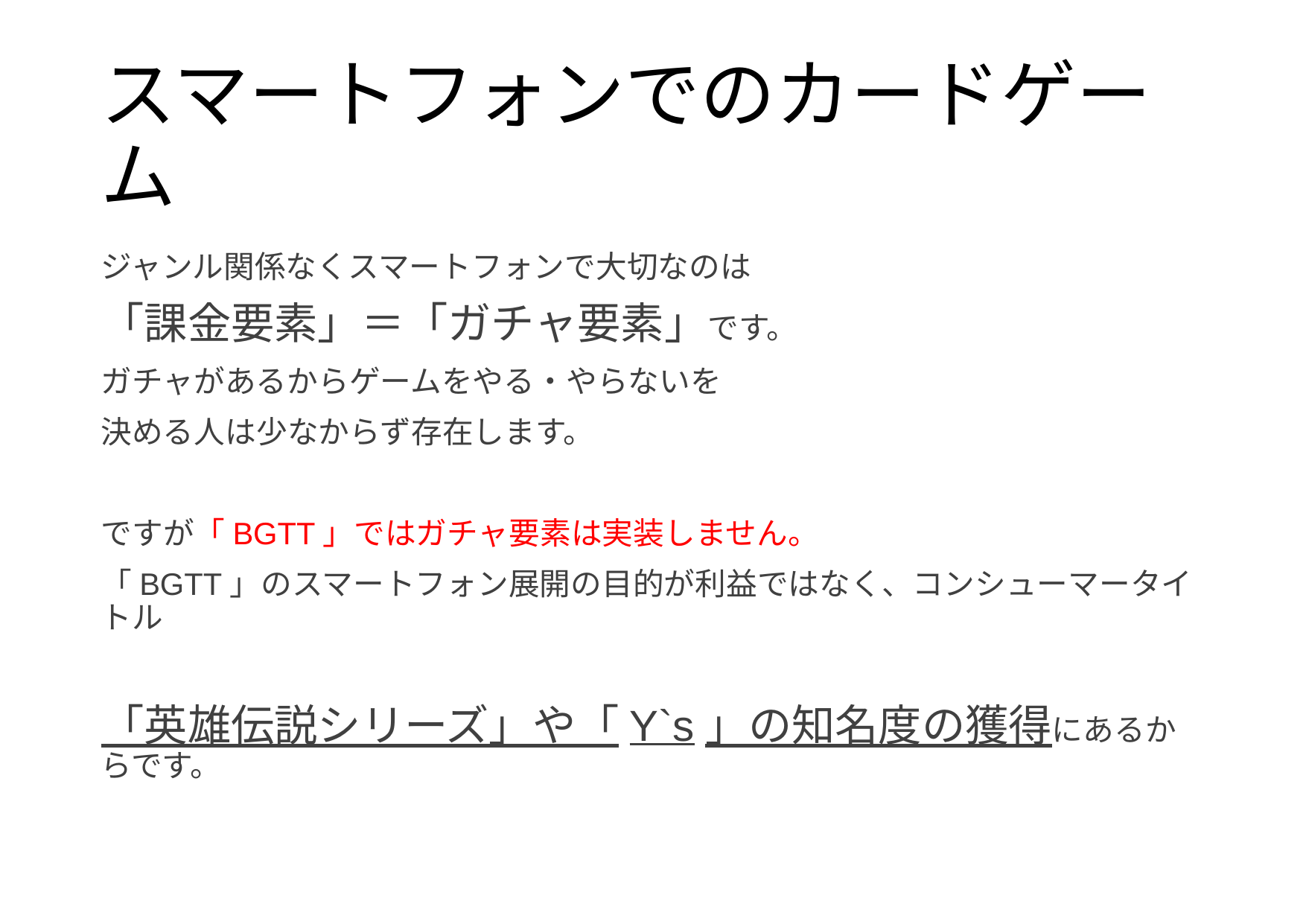

# スマートフォンでのカードゲーム
ジャンル関係なくスマートフォンで大切なのは
「課金要素」＝「ガチャ要素」です。
ガチャがあるからゲームをやる・やらないを
決める人は少なからず存在します。

ですが「BGTT」ではガチャ要素は実装しません。
「BGTT」のスマートフォン展開の目的が利益ではなく、コンシューマータイトル

「英雄伝説シリーズ」や「Y`s」の知名度の獲得にあるからです。